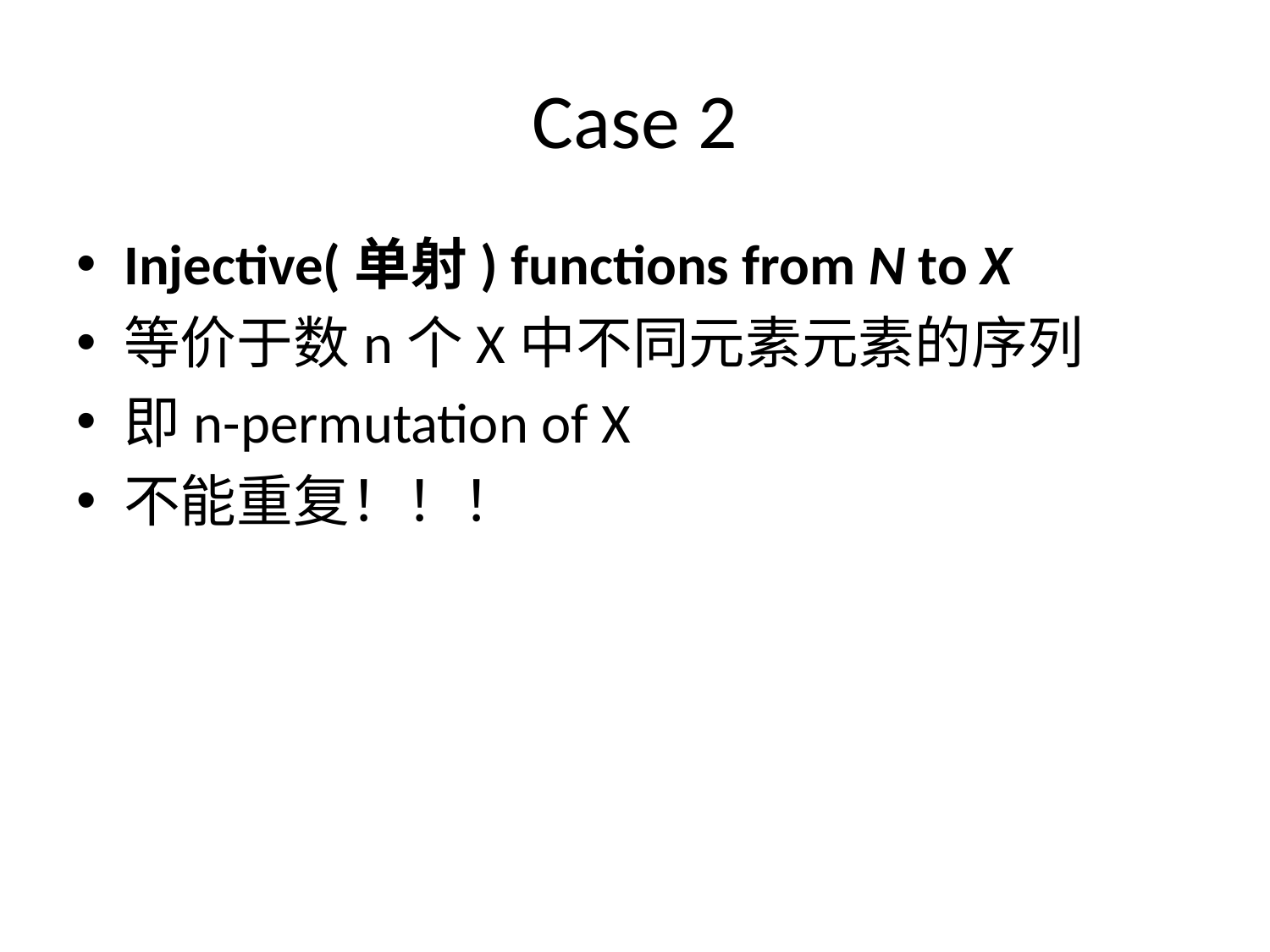

# Case 2
Injective(单射) functions from N to X
等价于数n个X中不同元素元素的序列
即n-permutation of X
不能重复！！！